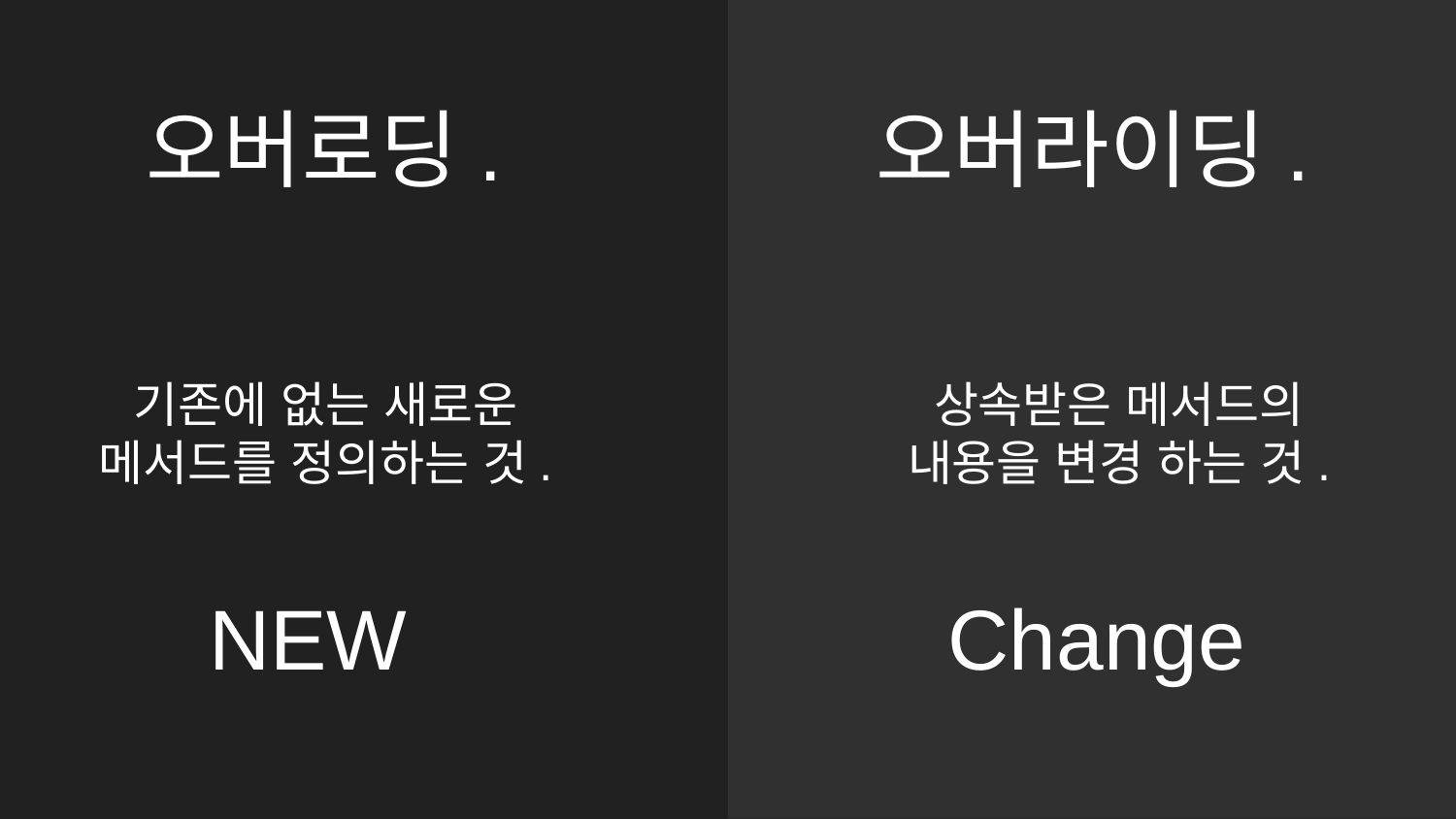

# 오버로딩.               오버라이딩.
기존에 없는 새로운 메서드를 정의하는 것.

상속받은 메서드의 내용을 변경 하는 것.

NEW                       Change